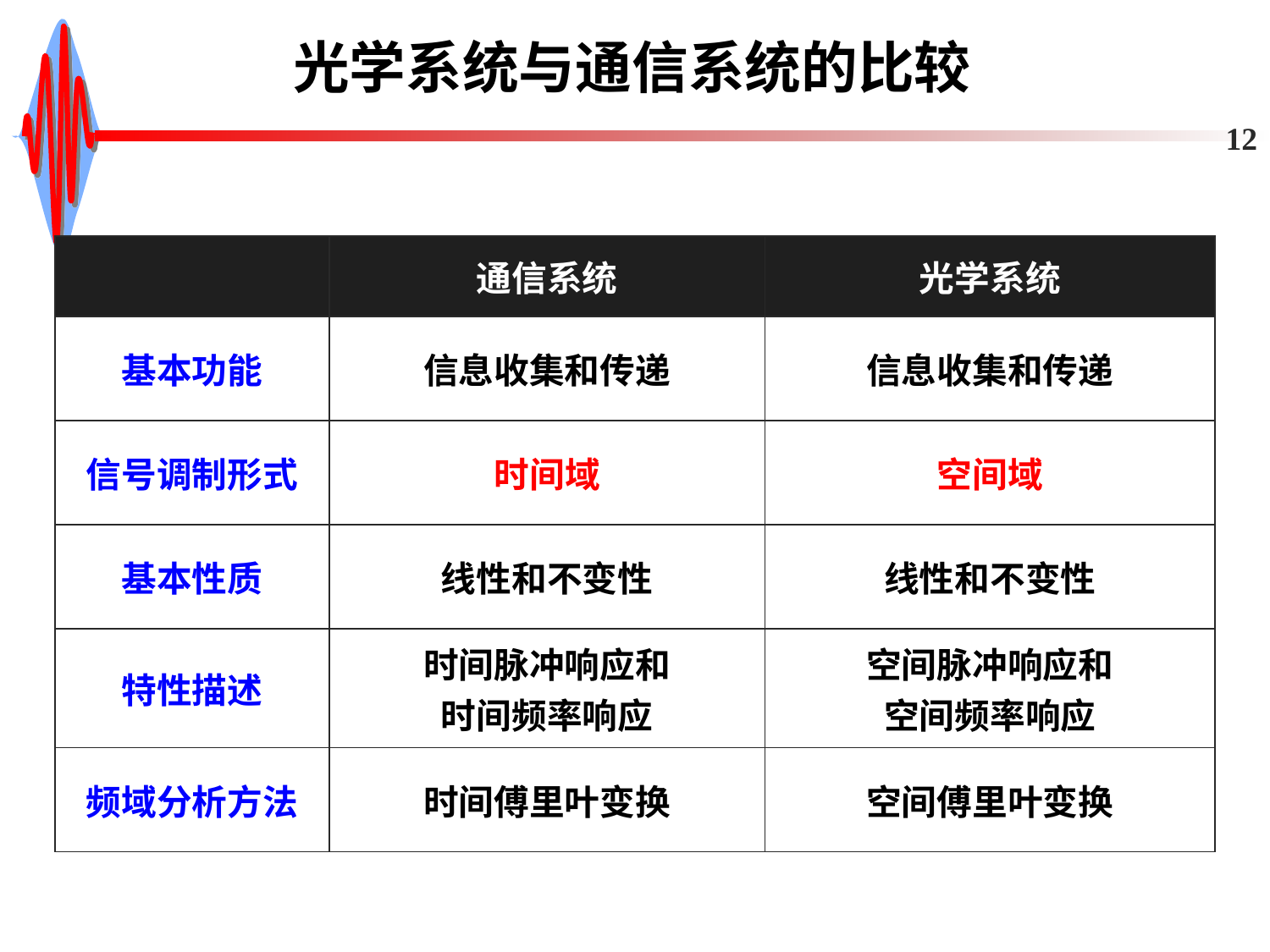

# 光学系统与通信系统的比较
12
|  | 通信系统 | 光学系统 |
| --- | --- | --- |
| 基本功能 | 信息收集和传递 | 信息收集和传递 |
| 信号调制形式 | 时间域 | 空间域 |
| 基本性质 | 线性和不变性 | 线性和不变性 |
| 特性描述 | 时间脉冲响应和 时间频率响应 | 空间脉冲响应和 空间频率响应 |
| 频域分析方法 | 时间傅里叶变换 | 空间傅里叶变换 |